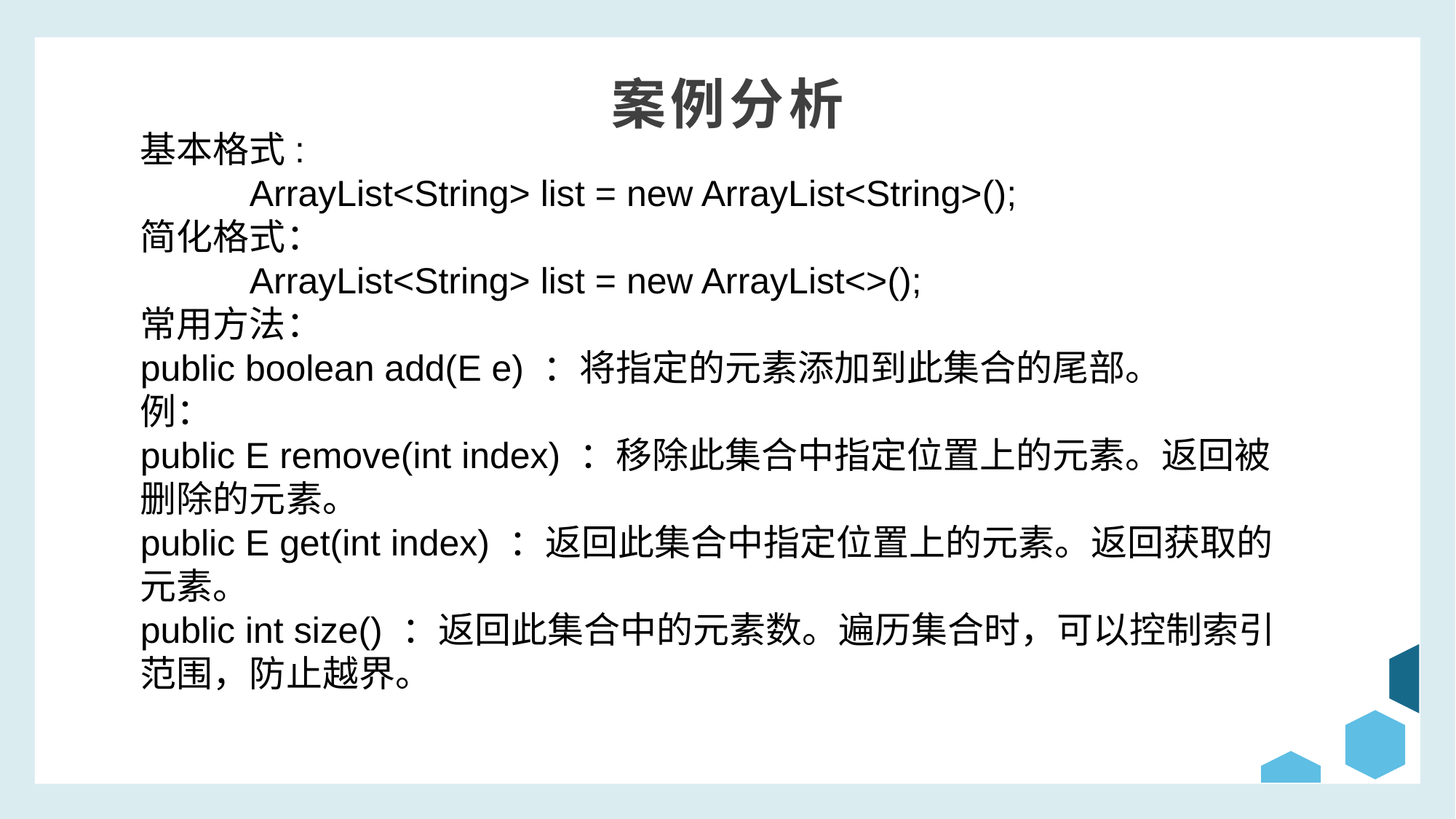

案例分析

基本格式:
	ArrayList<String> list = new ArrayList<String>();
简化格式：
	ArrayList<String> list = new ArrayList<>();
常用方法：
public boolean add(E e) ：将指定的元素添加到此集合的尾部。
例：
public E remove(int index) ：移除此集合中指定位置上的元素。返回被删除的元素。
public E get(int index) ：返回此集合中指定位置上的元素。返回获取的元素。
public int size() ：返回此集合中的元素数。遍历集合时，可以控制索引范围，防止越界。